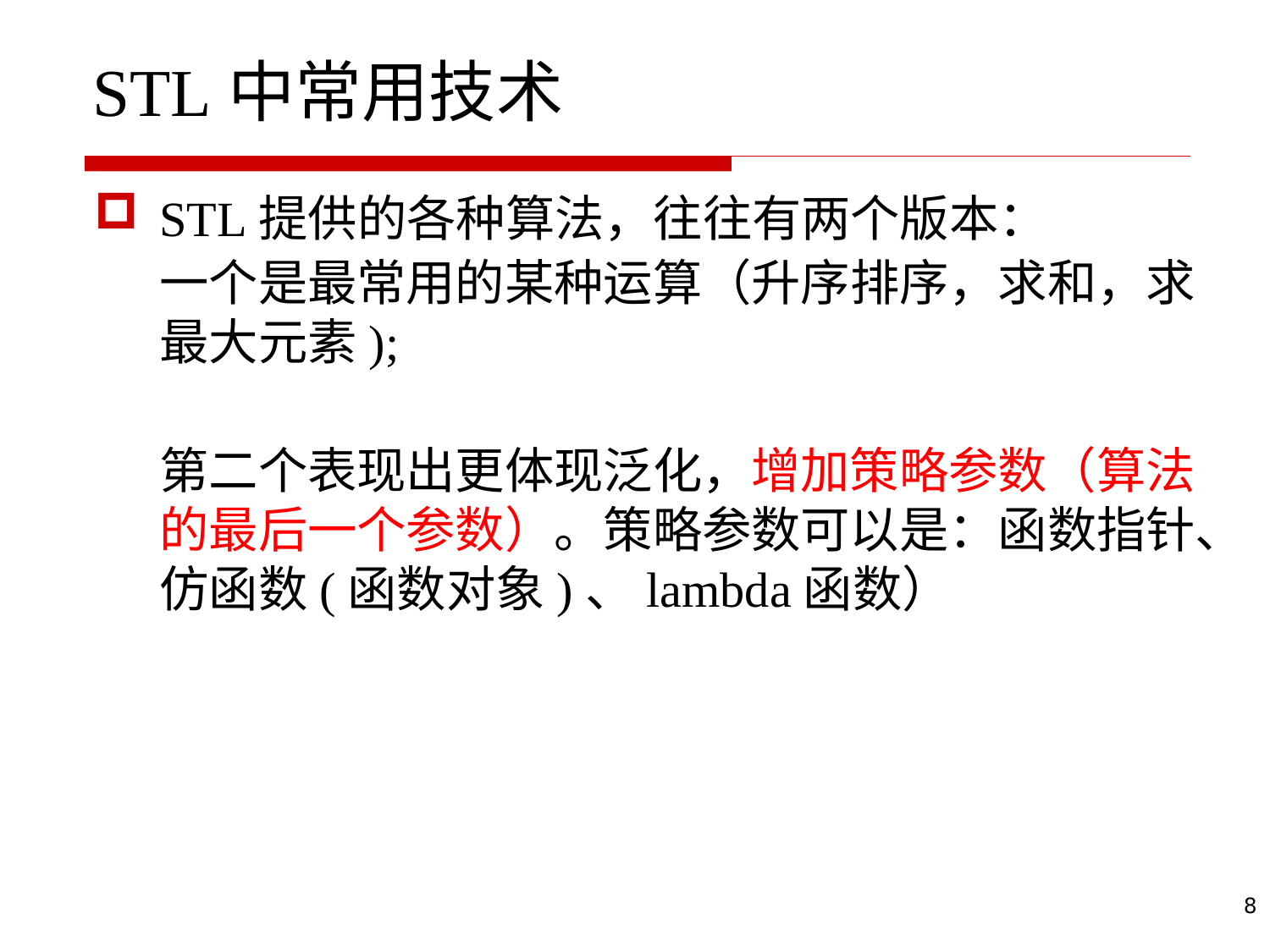

# STL中常用技术

STL提供的各种算法，往往有两个版本：
一个是最常用的某种运算（升序排序，求和，求最大元素);

第二个表现出更体现泛化，增加策略参数（算法的最后一个参数）。策略参数可以是：函数指针、仿函数(函数对象)、lambda函数）

8